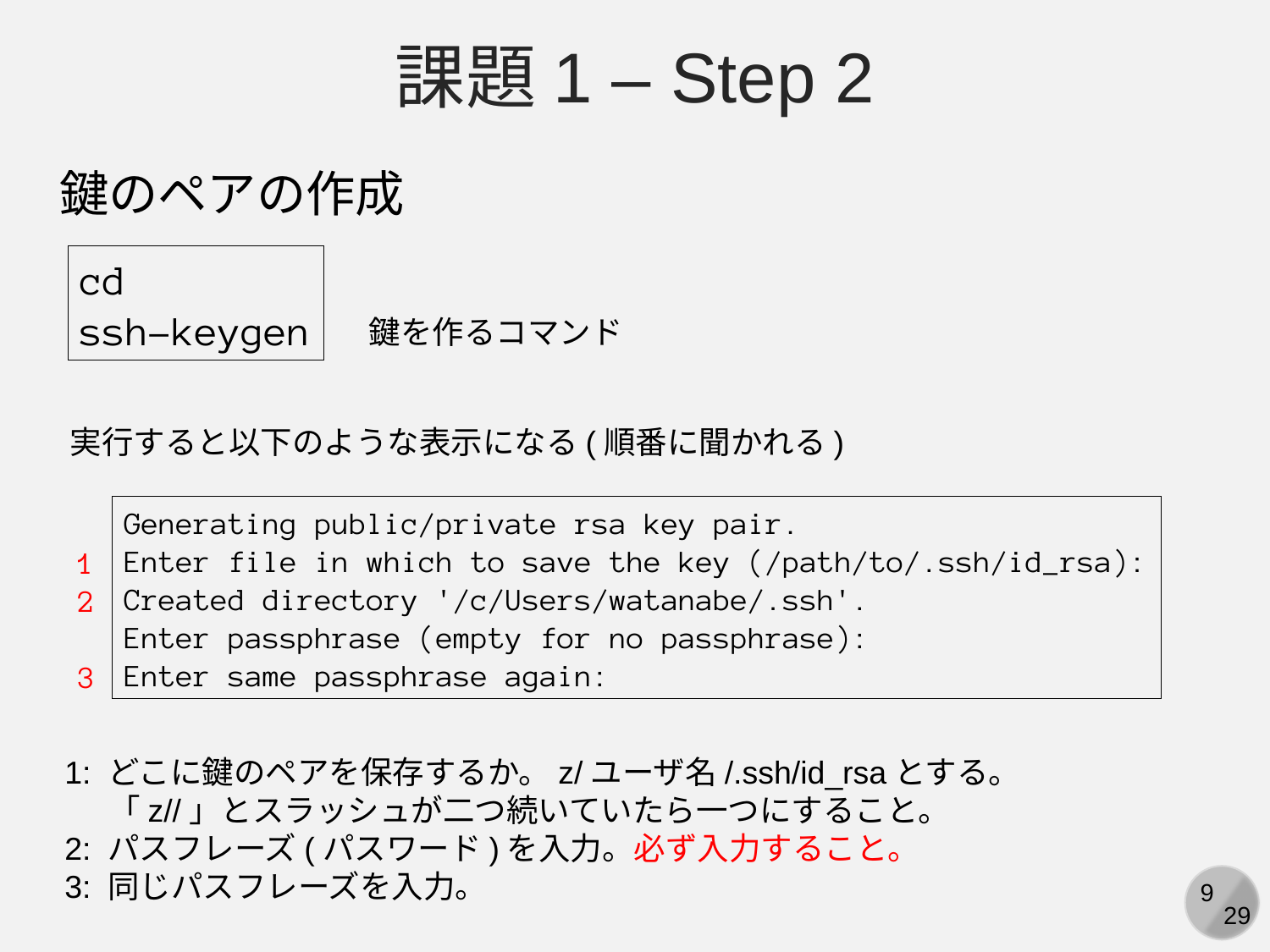

課題1 – Step 2
鍵のペアの作成
cd
ssh-keygen
鍵を作るコマンド
実行すると以下のような表示になる(順番に聞かれる)
Generating public/private rsa key pair.
Enter file in which to save the key (/path/to/.ssh/id_rsa):
Created directory '/c/Users/watanabe/.ssh'.
Enter passphrase (empty for no passphrase):
Enter same passphrase again:
1
2

3
1: どこに鍵のペアを保存するか。z/ユーザ名/.ssh/id_rsaとする。
     「z//」とスラッシュが二つ続いていたら一つにすること。
2: パスフレーズ(パスワード)を入力。必ず入力すること。
3: 同じパスフレーズを入力。